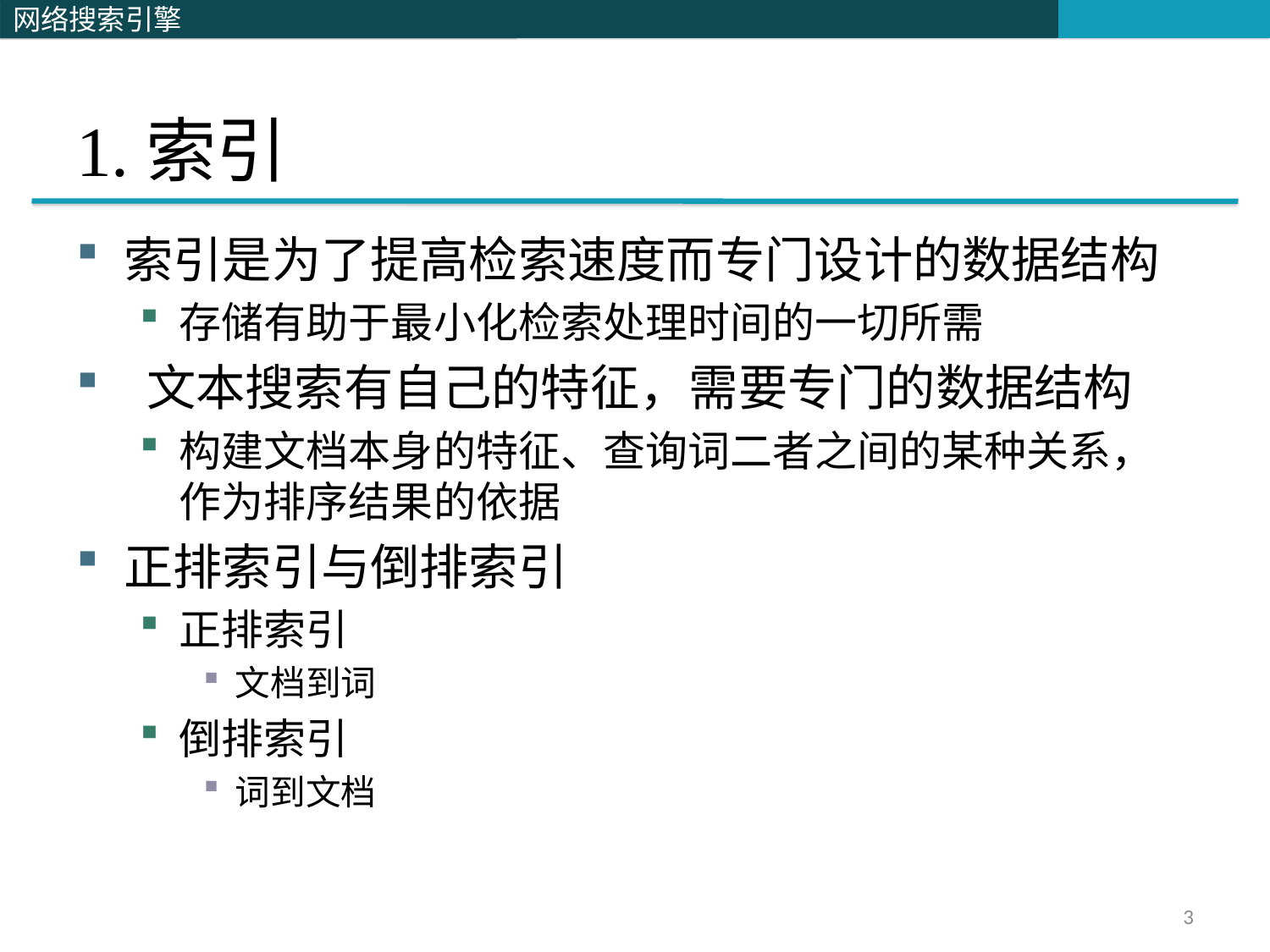

# 1.索引
索引是为了提高检索速度而专门设计的数据结构
存储有助于最小化检索处理时间的一切所需
 文本搜索有自己的特征，需要专门的数据结构
构建文档本身的特征、查询词二者之间的某种关系，作为排序结果的依据
正排索引与倒排索引
正排索引
文档到词
倒排索引
词到文档
3